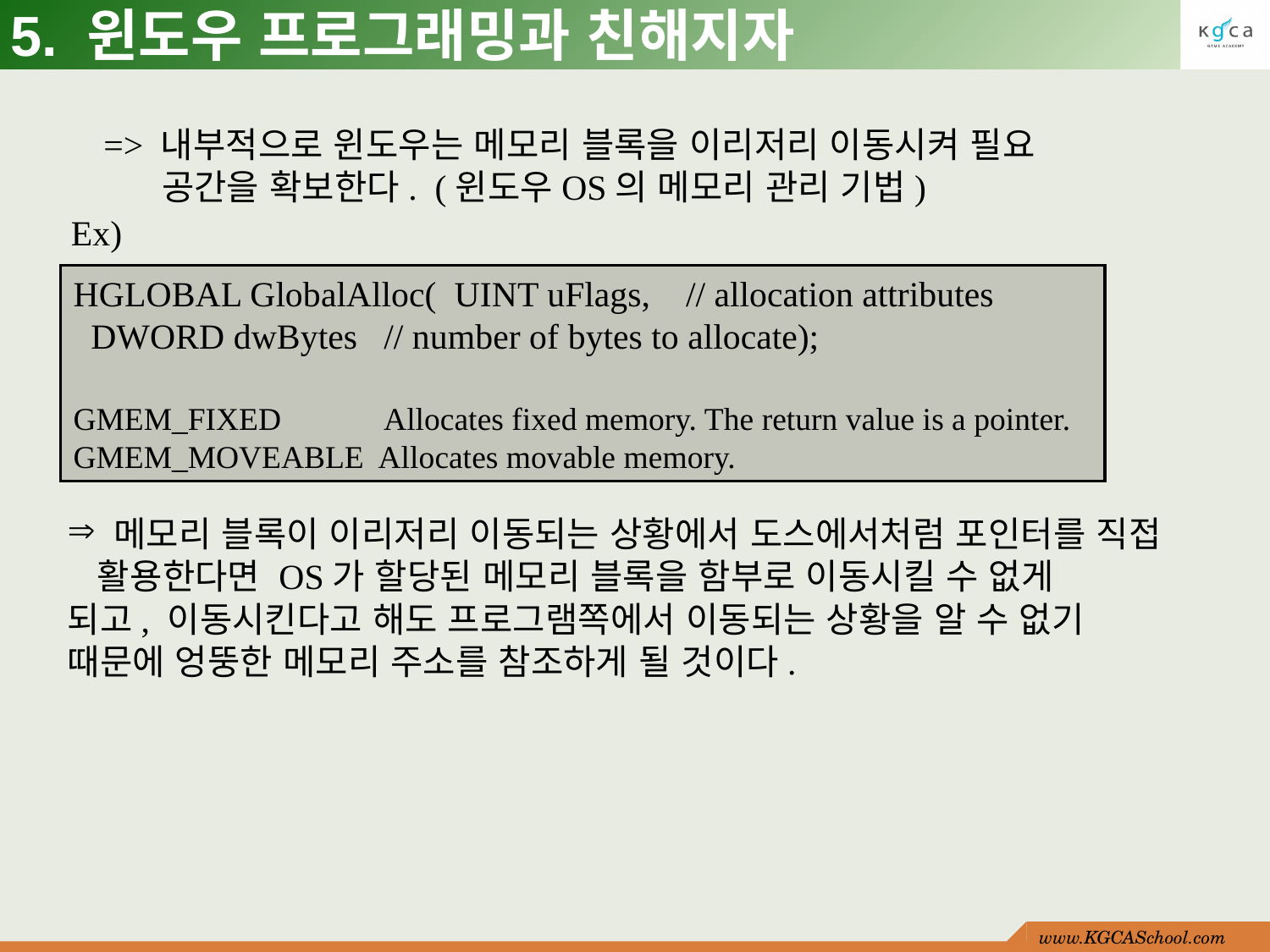

# 5. 윈도우 프로그래밍과 친해지자
=> 내부적으로 윈도우는 메모리 블록을 이리저리 이동시켜 필요
     공간을 확보한다.  (윈도우OS의 메모리 관리 기법)
Ex)
HGLOBAL GlobalAlloc(  UINT uFlags,    // allocation attributes
  DWORD dwBytes   // number of bytes to allocate);

GMEM_FIXED             Allocates fixed memory. The return value is a pointer.
GMEM_MOVEABLE  Allocates movable memory.
 메모리 블록이 이리저리 이동되는 상황에서 도스에서처럼 포인터를 직접 활용한다면 OS가 할당된 메모리 블록을 함부로 이동시킬 수 없게
되고, 이동시킨다고 해도 프로그램쪽에서 이동되는 상황을 알 수 없기
때문에 엉뚱한 메모리 주소를 참조하게 될 것이다.